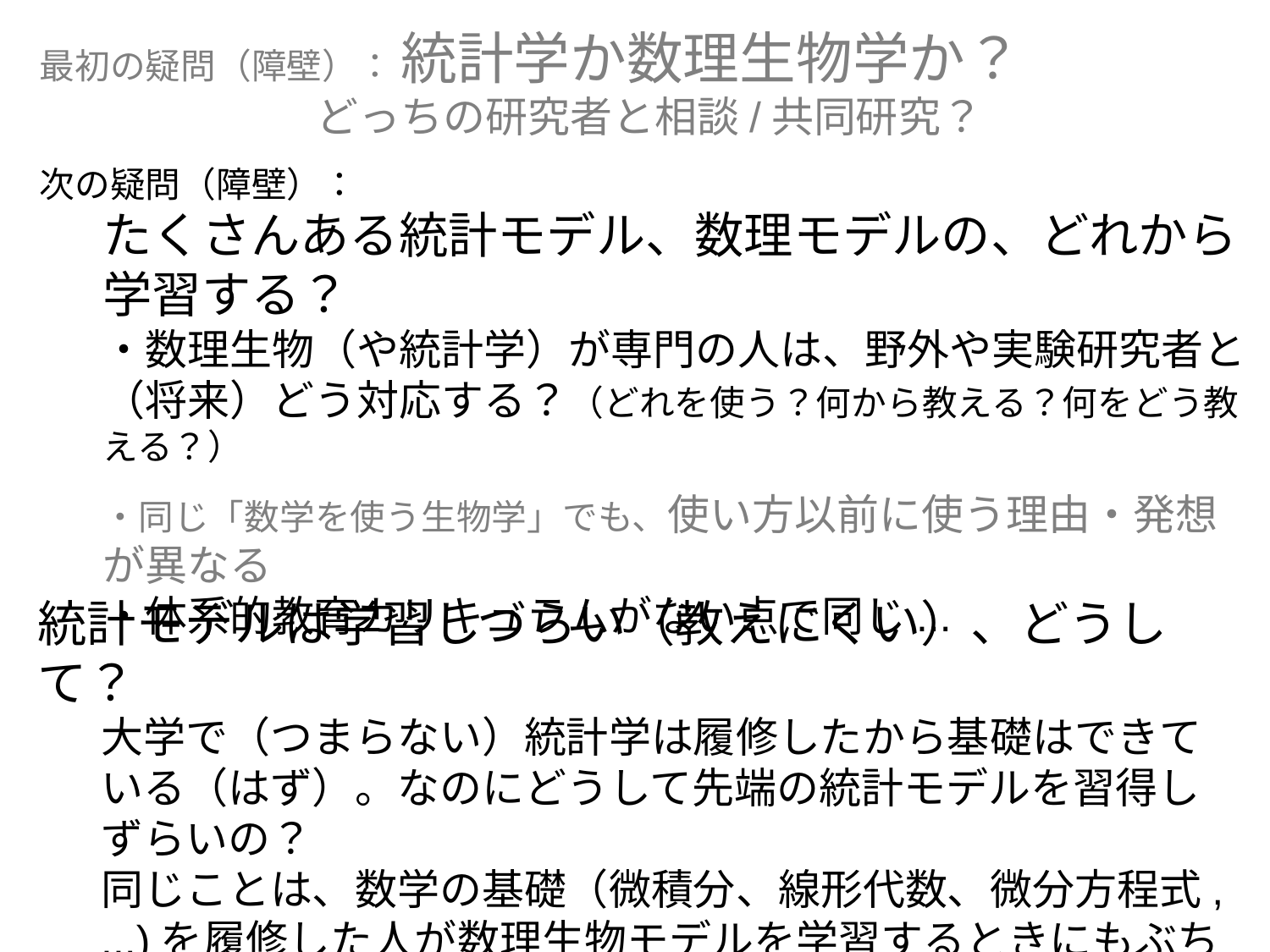

最初の疑問（障壁）： 統計学か数理生物学か？
どっちの研究者と相談/共同研究？

次の疑問（障壁）：
たくさんある統計モデル、数理モデルの、どれから学習する？
・数理生物（や統計学）が専門の人は、野外や実験研究者と（将来）どう対応する？（どれを使う？何から教える？何をどう教える？）

・同じ「数学を使う生物学」でも、使い方以前に使う理由・発想が異なる
・体系的教育カリキュラムがない点で同じ...
統計モデルは学習しづらい（教えにくい）、どうして？
大学で（つまらない）統計学は履修したから基礎はできている（はず）。なのにどうして先端の統計モデルを習得しずらいの？
同じことは、数学の基礎（微積分、線形代数、微分方程式, ...)を履修した人が数理生物モデルを学習するときにもぶちあたる（はず...）